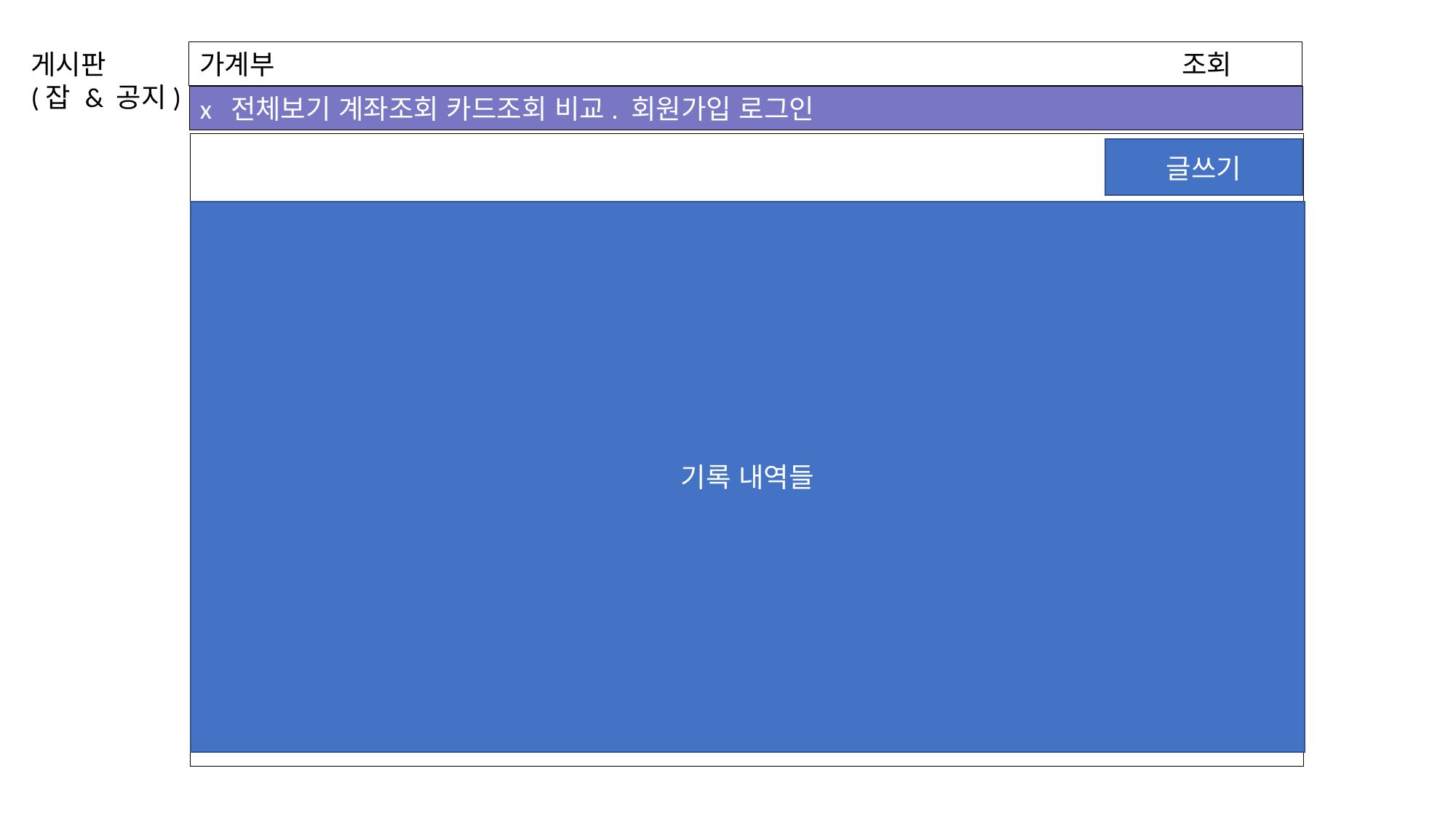

게시판
(잡 & 공지)
가계부									조회
x  전체보기 계좌조회 카드조회 비교. 회원가입 로그인

글쓰기
기록 내역들